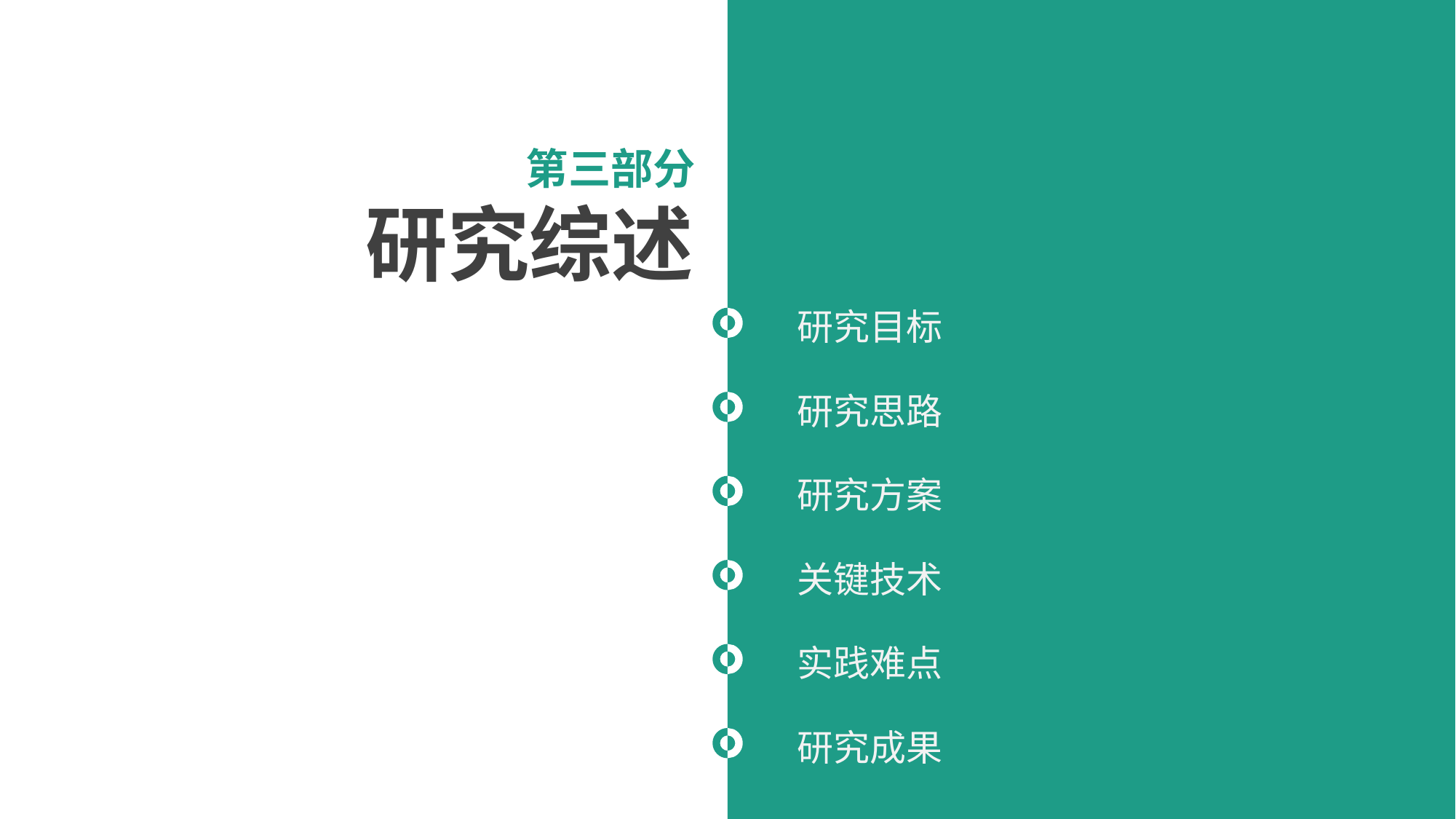

第三部分
研究综述
研究目标

研究思路

研究方案

关键技术

实践难点

研究成果